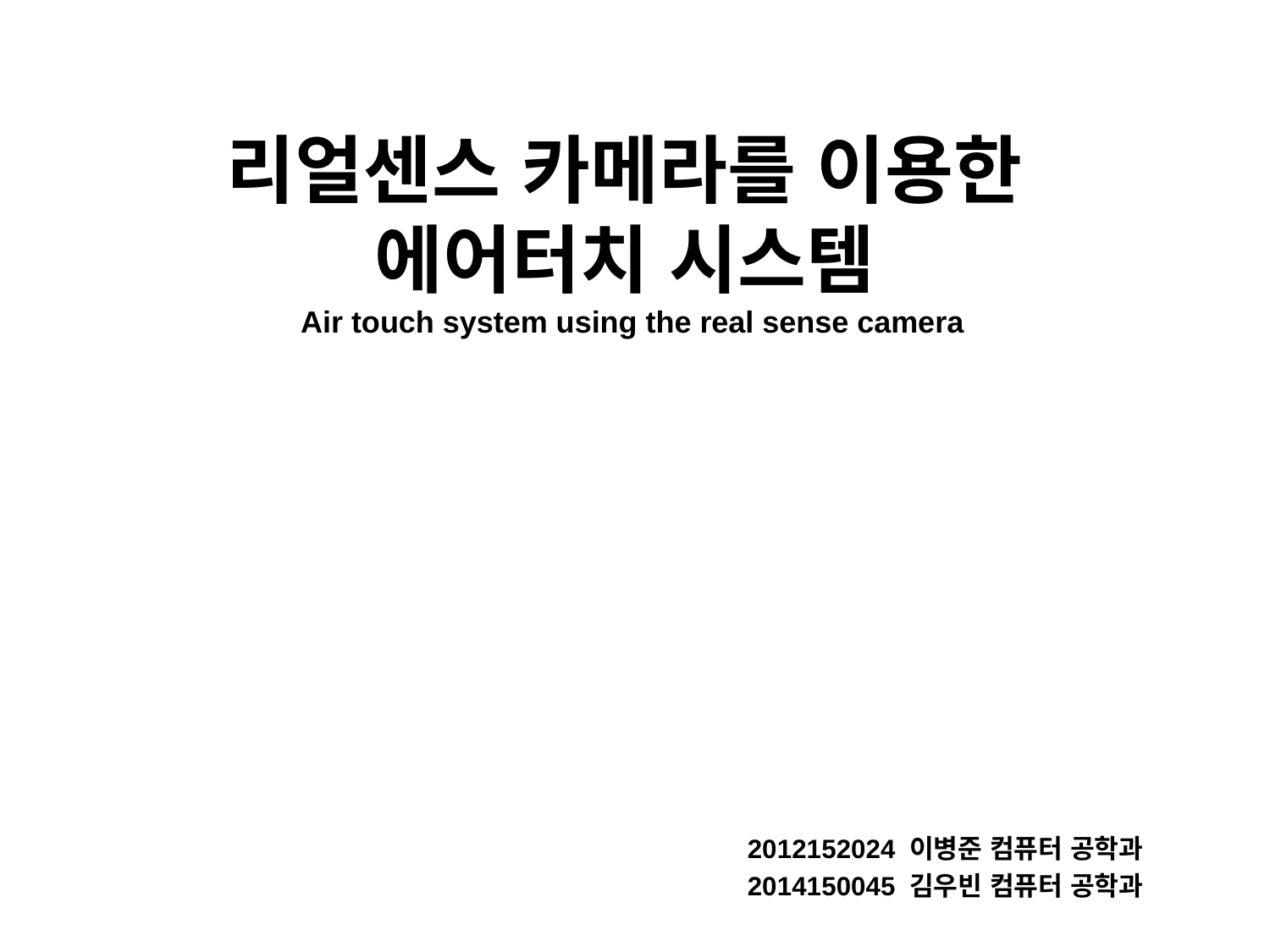

# 리얼센스 카메라를 이용한 에어터치 시스템 Air touch system using the real sense camera
2012152024 이병준 컴퓨터 공학과
2014150045 김우빈 컴퓨터 공학과